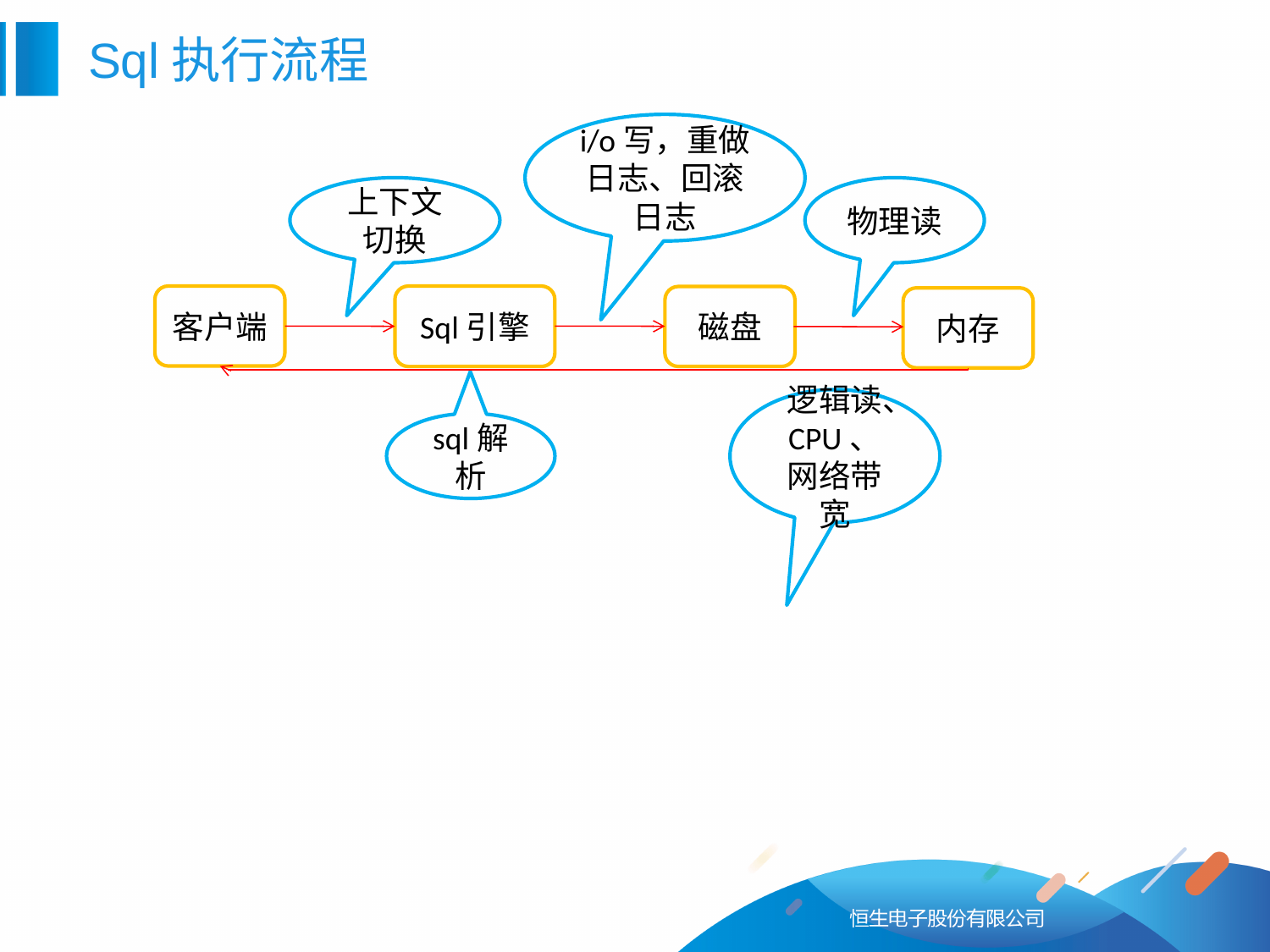

Sql执行流程
i/o写，重做日志、回滚日志
上下文切换
物理读
客户端
Sql引擎
磁盘
内存
逻辑读、CPU、网络带宽
sql解析